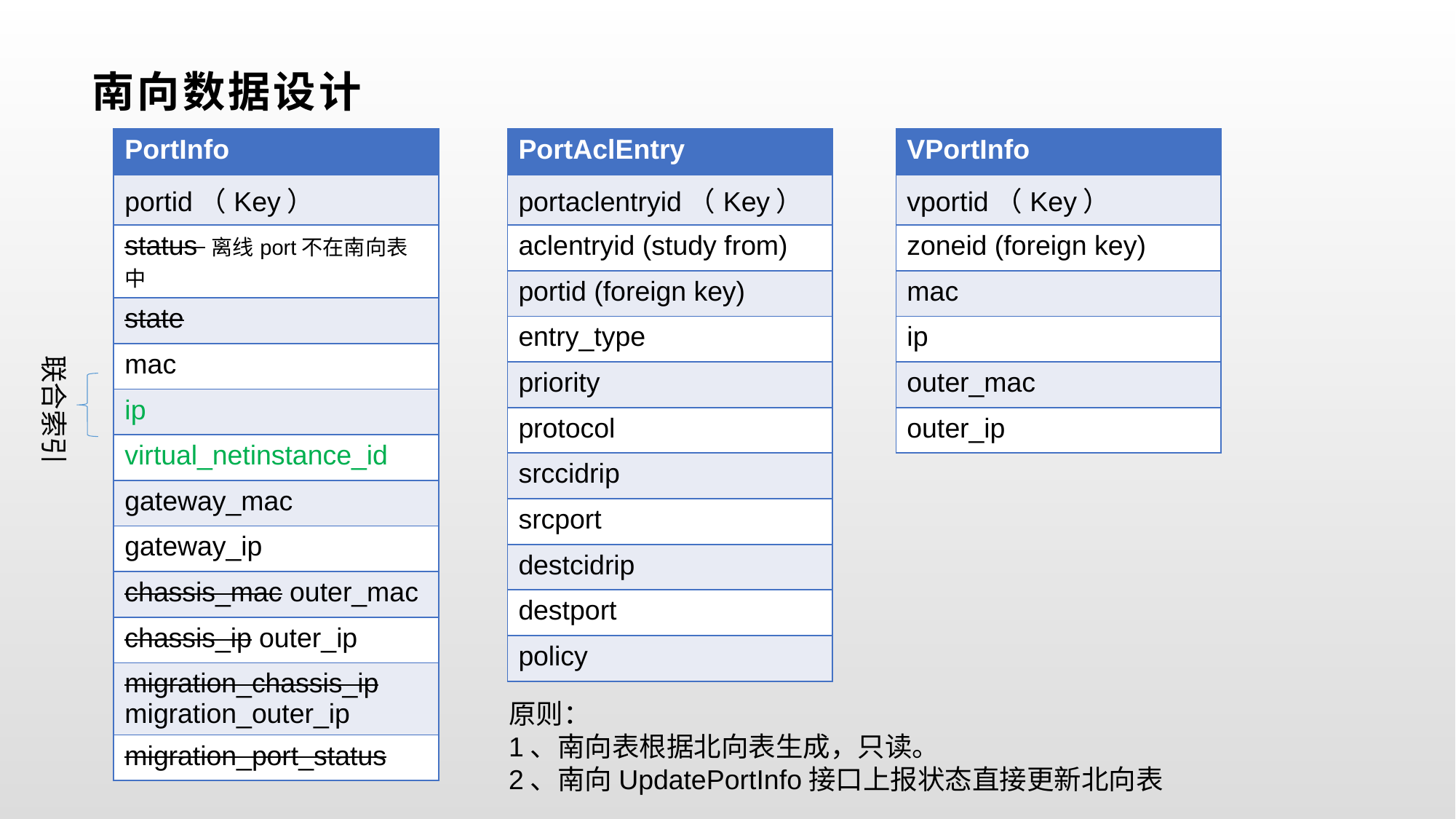

# 南向数据设计
| PortInfo |
| --- |
| portid（Key） |
| status 离线port不在南向表中 |
| state |
| mac |
| ip |
| virtual\_netinstance\_id |
| gateway\_mac |
| gateway\_ip |
| chassis\_mac outer\_mac |
| chassis\_ip outer\_ip |
| migration\_chassis\_ip migration\_outer\_ip |
| migration\_port\_status |
| PortAclEntry |
| --- |
| portaclentryid（Key） |
| aclentryid (study from) |
| portid (foreign key) |
| entry\_type |
| priority |
| protocol |
| srccidrip |
| srcport |
| destcidrip |
| destport |
| policy |
| VPortInfo |
| --- |
| vportid（Key） |
| zoneid (foreign key) |
| mac |
| ip |
| outer\_mac |
| outer\_ip |
联合索引

原则：
1、南向表根据北向表生成，只读。
2、南向UpdatePortInfo接口上报状态直接更新北向表